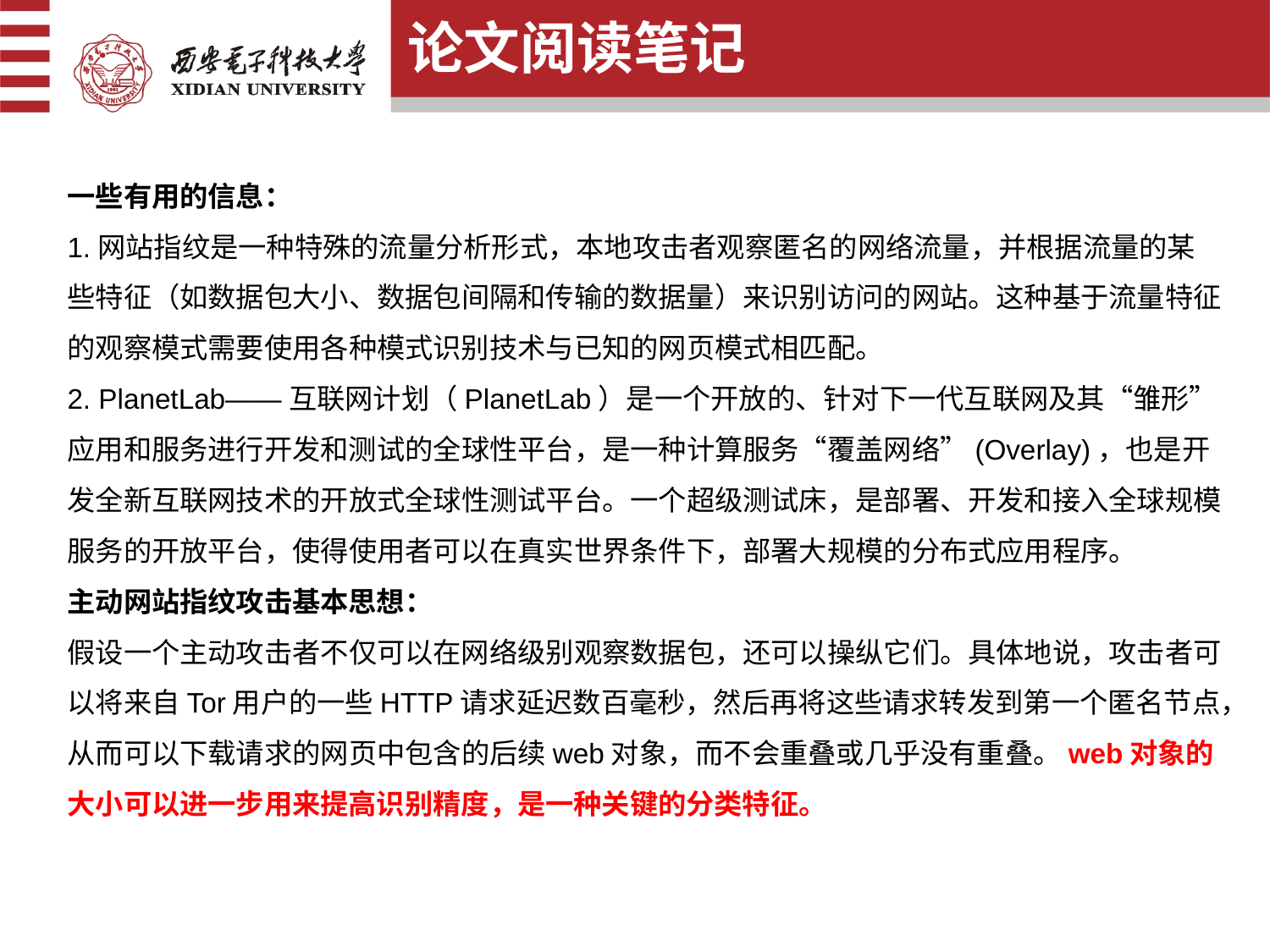

论文阅读笔记
一些有用的信息：
1.网站指纹是一种特殊的流量分析形式，本地攻击者观察匿名的网络流量，并根据流量的某些特征（如数据包大小、数据包间隔和传输的数据量）来识别访问的网站。这种基于流量特征的观察模式需要使用各种模式识别技术与已知的网页模式相匹配。
2. PlanetLab——互联网计划（PlanetLab）是一个开放的、针对下一代互联网及其“雏形”应用和服务进行开发和测试的全球性平台，是一种计算服务“覆盖网络”(Overlay)，也是开发全新互联网技术的开放式全球性测试平台。一个超级测试床，是部署、开发和接入全球规模服务的开放平台，使得使用者可以在真实世界条件下，部署大规模的分布式应用程序。
主动网站指纹攻击基本思想：
假设一个主动攻击者不仅可以在网络级别观察数据包，还可以操纵它们。具体地说，攻击者可以将来自Tor用户的一些HTTP请求延迟数百毫秒，然后再将这些请求转发到第一个匿名节点，从而可以下载请求的网页中包含的后续web对象，而不会重叠或几乎没有重叠。web对象的大小可以进一步用来提高识别精度，是一种关键的分类特征。